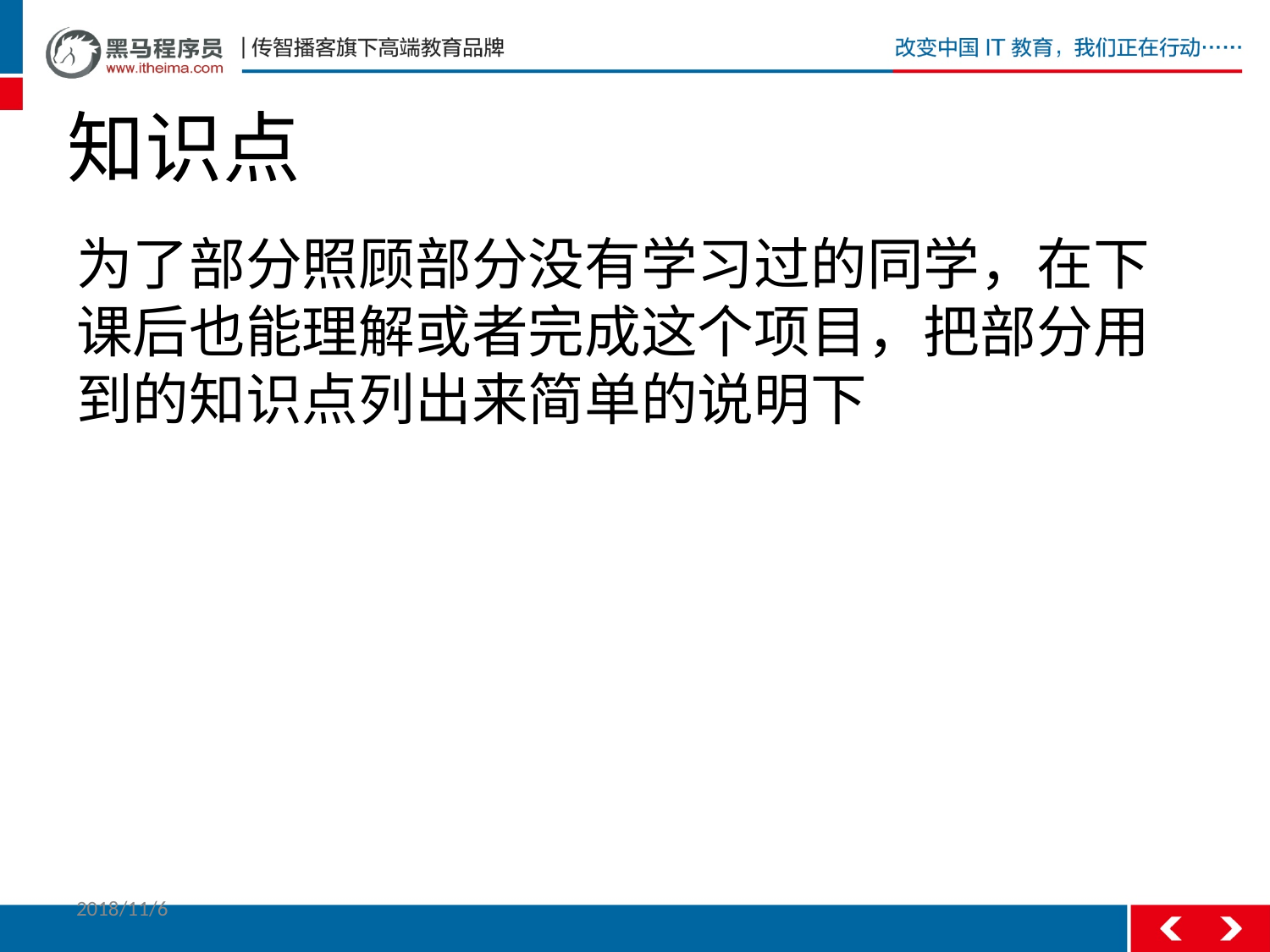

为了部分照顾部分没有学习过的同学，在下课后也能理解或者完成这个项目，把部分用到的知识点列出来简单的说明下
知识点
2018/11/6